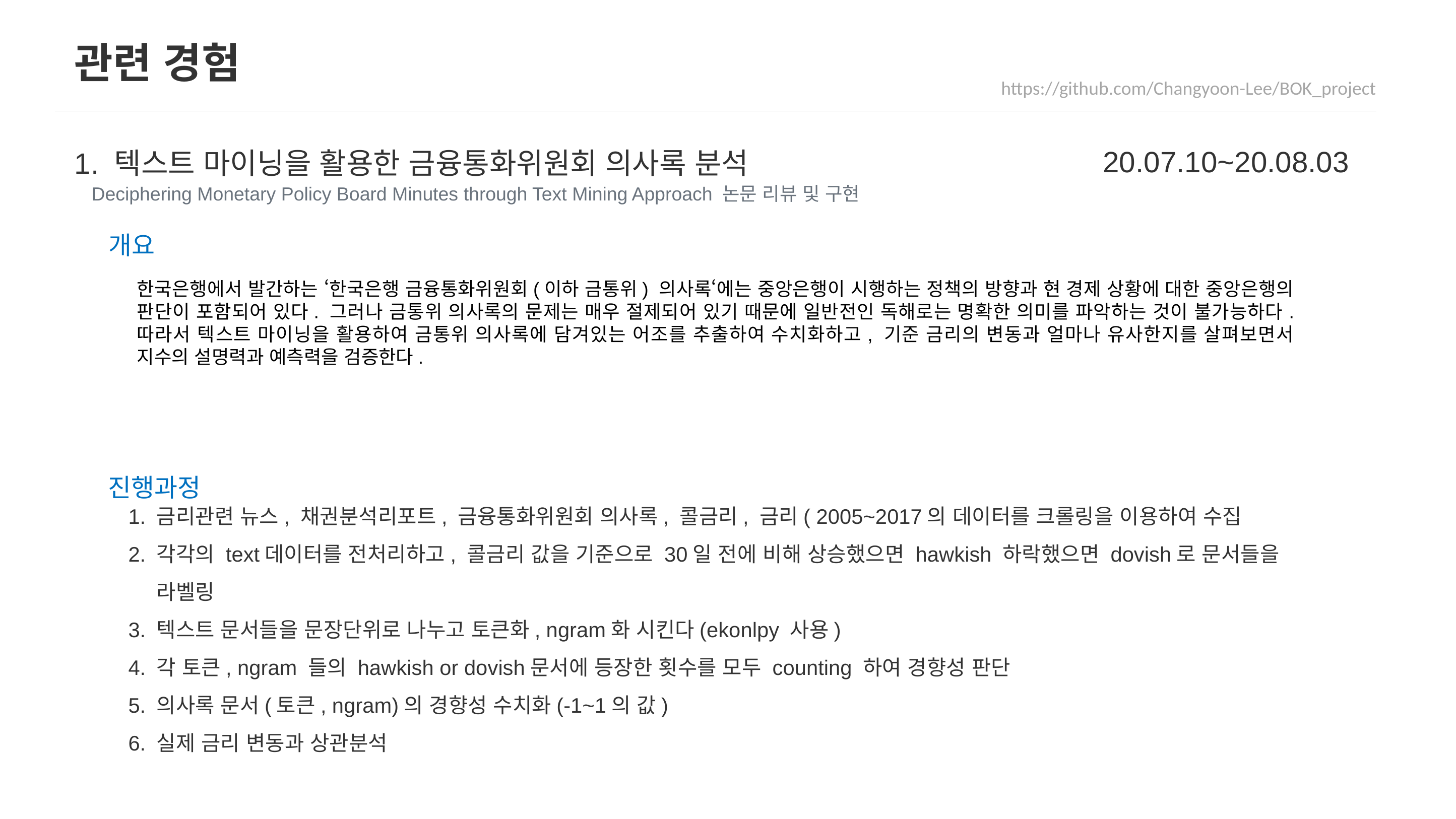

관련 경험
https://github.com/Changyoon-Lee/BOK_project
20.07.10~20.08.03
1. 텍스트 마이닝을 활용한 금융통화위원회 의사록 분석
Deciphering Monetary Policy Board Minutes through Text Mining Approach 논문 리뷰 및 구현
개요
한국은행에서 발간하는 ‘한국은행 금융통화위원회(이하 금통위) 의사록‘에는 중앙은행이 시행하는 정책의 방향과 현 경제 상황에 대한 중앙은행의 판단이 포함되어 있다. 그러나 금통위 의사록의 문제는 매우 절제되어 있기 때문에 일반전인 독해로는 명확한 의미를 파악하는 것이 불가능하다. 따라서 텍스트 마이닝을 활용하여 금통위 의사록에 담겨있는 어조를 추출하여 수치화하고, 기준 금리의 변동과 얼마나 유사한지를 살펴보면서 지수의 설명력과 예측력을 검증한다.
진행과정
금리관련 뉴스, 채권분석리포트, 금융통화위원회 의사록, 콜금리, 금리( 2005~2017의 데이터를 크롤링을 이용하여 수집
각각의 text데이터를 전처리하고, 콜금리 값을 기준으로 30일 전에 비해 상승했으면 hawkish 하락했으면 dovish로 문서들을 라벨링
텍스트 문서들을 문장단위로 나누고 토큰화, ngram화 시킨다(ekonlpy 사용)
각 토큰, ngram 들의 hawkish or dovish문서에 등장한 횟수를 모두 counting 하여 경향성 판단
의사록 문서(토큰, ngram)의 경향성 수치화(-1~1의 값)
실제 금리 변동과 상관분석